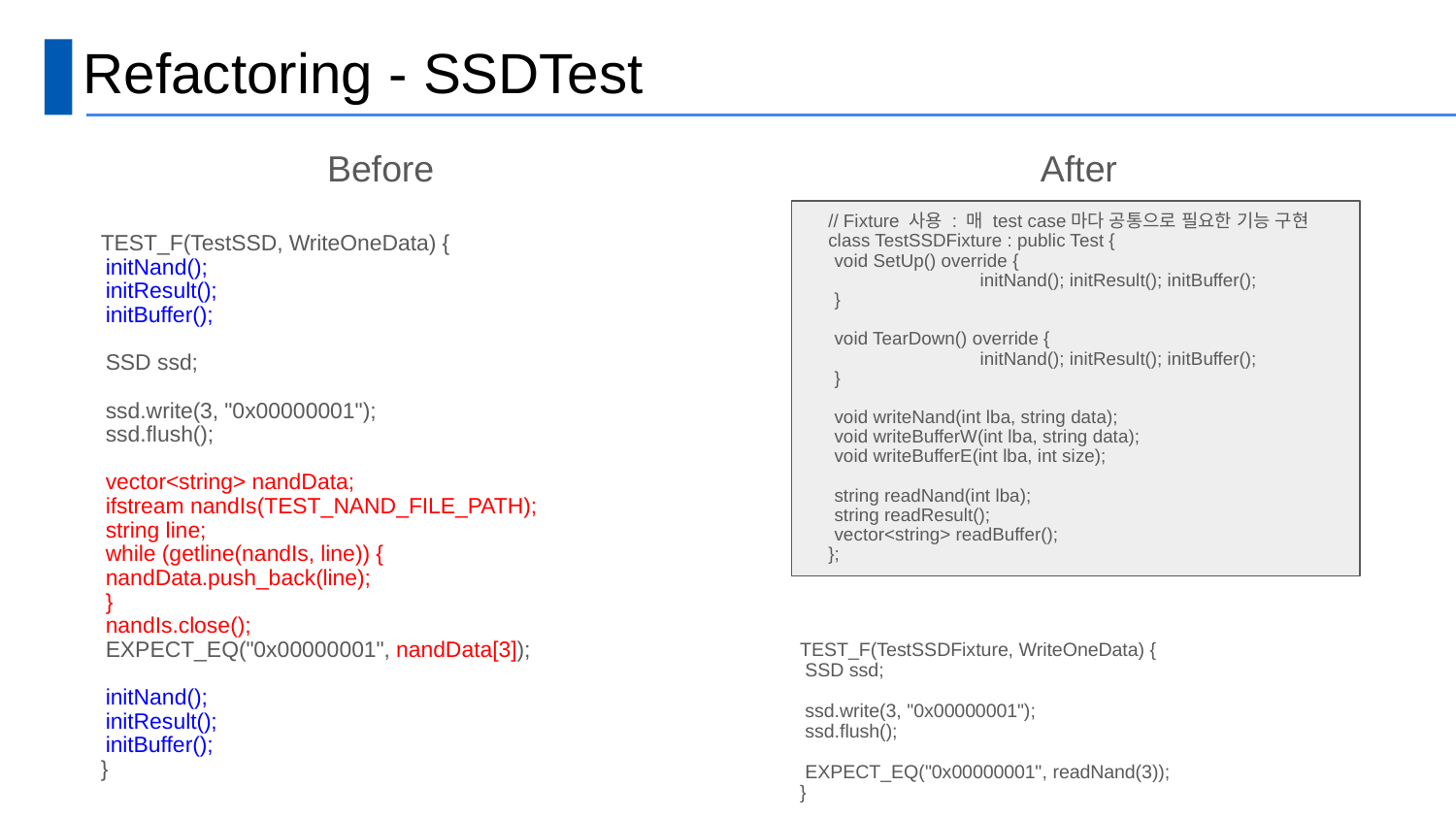

# Refactoring - SSDTest
Before
After
// Fixture 사용 : 매 test case마다 공통으로 필요한 기능 구현
class TestSSDFixture : public Test {
	void SetUp() override {
		initNand(); initResult(); initBuffer();
	}

	void TearDown() override {
		initNand(); initResult(); initBuffer();
	}

	void writeNand(int lba, string data);
	void writeBufferW(int lba, string data);
	void writeBufferE(int lba, int size);

	string readNand(int lba);
	string readResult();
	vector<string> readBuffer();
};
TEST_F(TestSSD, WriteOneData) {
	initNand();
	initResult();
	initBuffer();

	SSD ssd;

	ssd.write(3, "0x00000001");
	ssd.flush();

	vector<string> nandData;
	ifstream nandIs(TEST_NAND_FILE_PATH);
	string line;
	while (getline(nandIs, line)) {
		nandData.push_back(line);
	}
	nandIs.close();
	EXPECT_EQ("0x00000001", nandData[3]);

	initNand();
	initResult();
	initBuffer();
}

TEST_F(TestSSDFixture, WriteOneData) {
	SSD ssd;

	ssd.write(3, "0x00000001");
	ssd.flush();

	EXPECT_EQ("0x00000001", readNand(3));
}